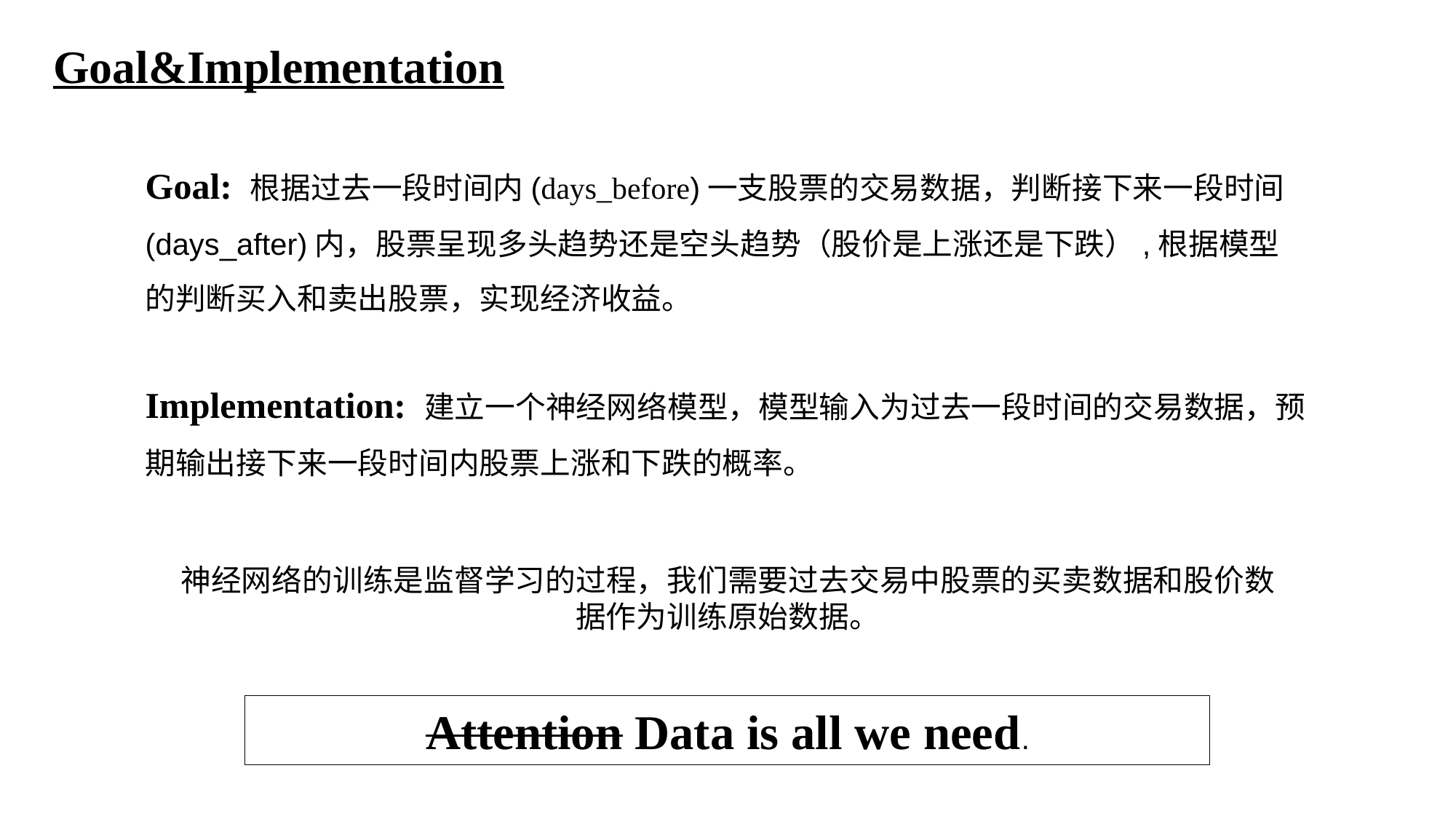

# Goal&Implementation
Goal: 根据过去一段时间内(days_before)一支股票的交易数据，判断接下来一段时间(days_after)内，股票呈现多头趋势还是空头趋势（股价是上涨还是下跌）,根据模型的判断买入和卖出股票，实现经济收益。
Implementation: 建立一个神经网络模型，模型输入为过去一段时间的交易数据，预期输出接下来一段时间内股票上涨和下跌的概率。
神经网络的训练是监督学习的过程，我们需要过去交易中股票的买卖数据和股价数据作为训练原始数据。
Attention Data is all we need.